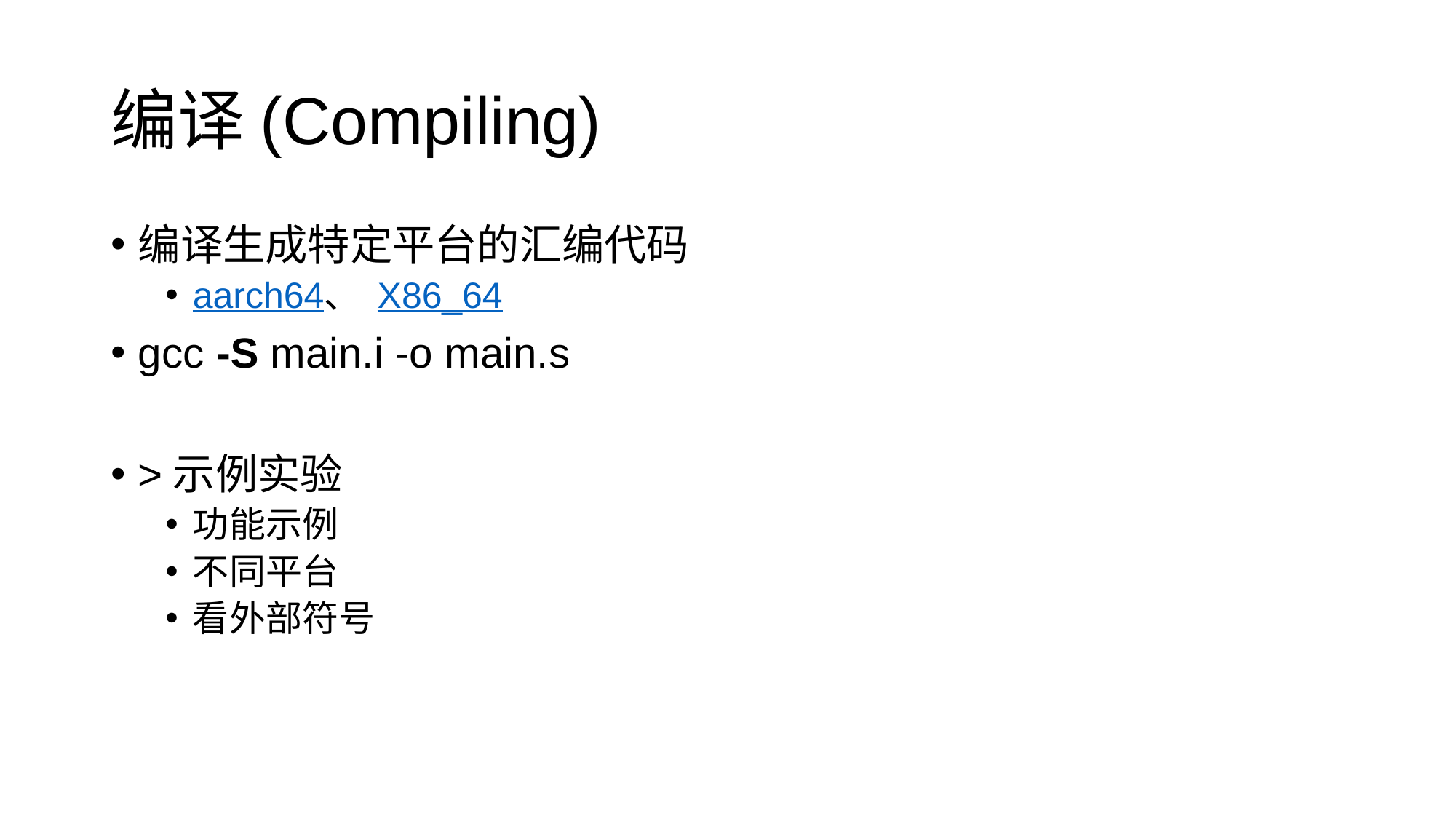

# 编译(Compiling)
编译生成特定平台的汇编代码
aarch64、 X86_64
gcc -S main.i -o main.s

>示例实验
功能示例
不同平台
看外部符号